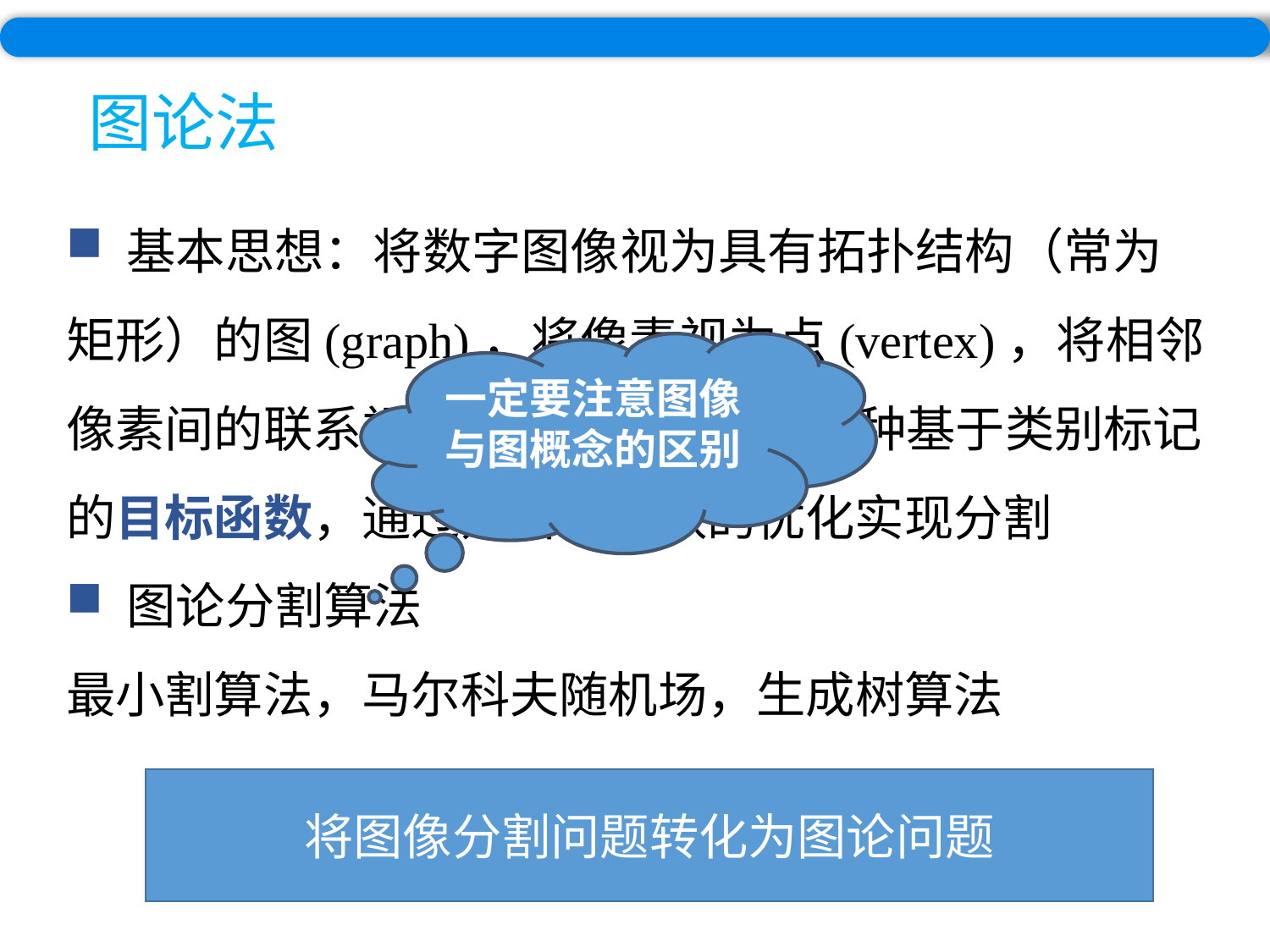

图论法
 基本思想：将数字图像视为具有拓扑结构（常为矩形）的图(graph)，将像素视为点(vertex)，将相邻像素间的联系视为边(edge)，定义某种基于类别标记的目标函数，通过对目标函数的优化实现分割
 图论分割算法
最小割算法，马尔科夫随机场，生成树算法

一定要注意图像与图概念的区别
将图像分割问题转化为图论问题